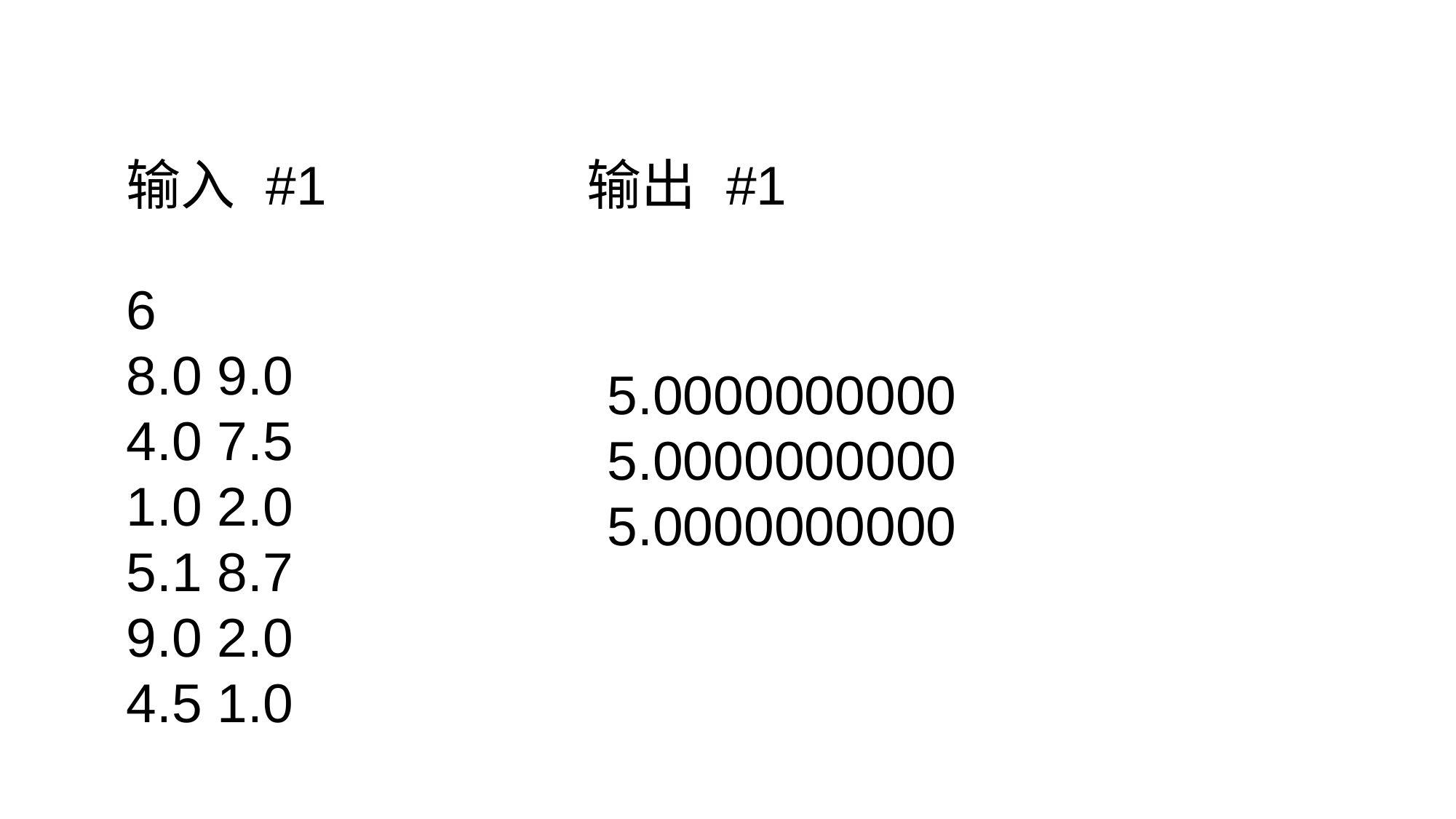

输入 #1
输出 #1
6
8.0 9.0
4.0 7.5
1.0 2.0
5.1 8.7
9.0 2.0
4.5 1.0
5.0000000000
5.0000000000 5.0000000000